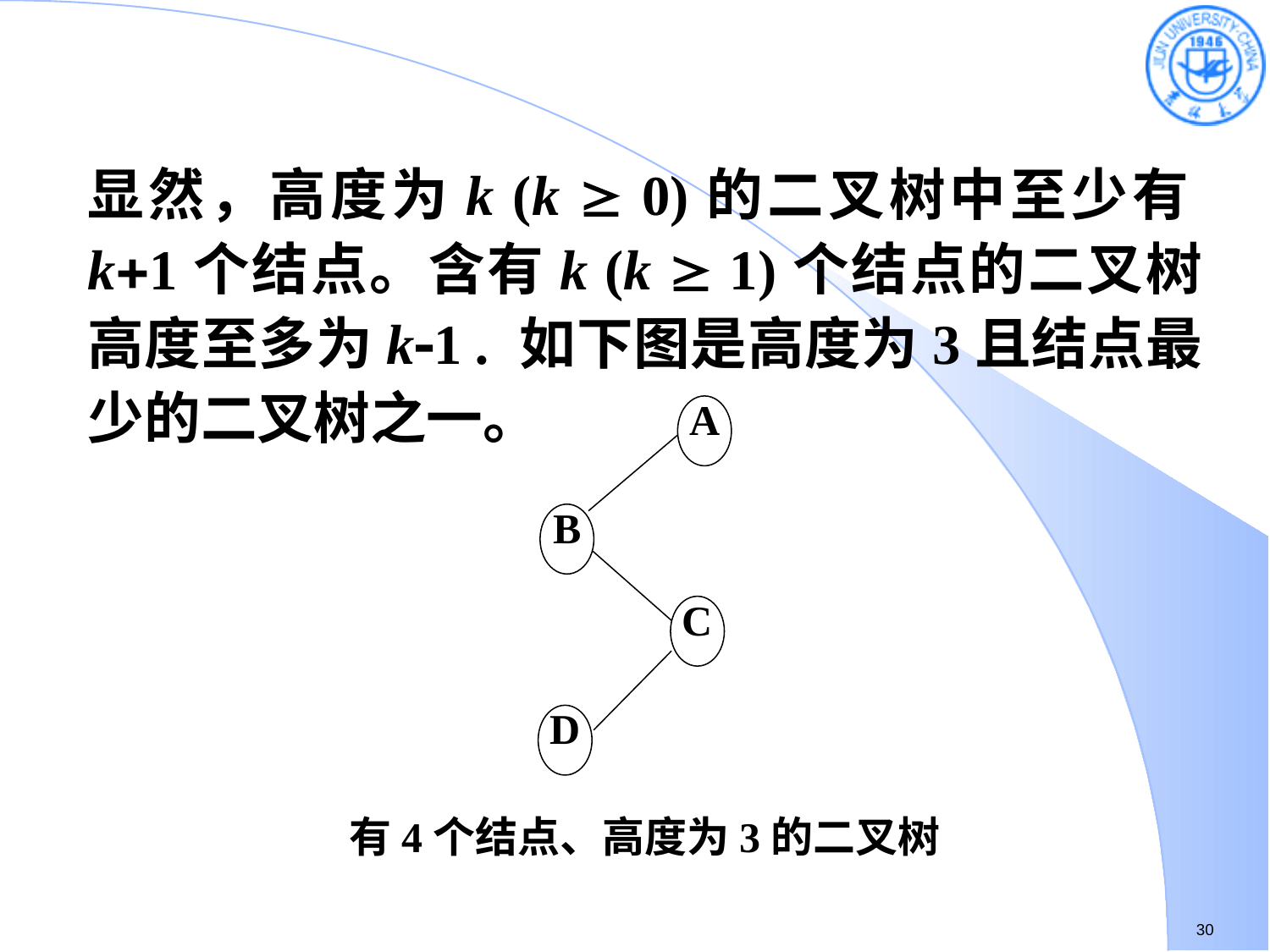

显然，高度为k (k ≥ 0)的二叉树中至少有k+1个结点。含有k (k ≥ 1)个结点的二叉树高度至多为k−1 . 如下图是高度为3且结点最少的二叉树之一。
A

B

C

D
有4个结点、高度为3的二叉树